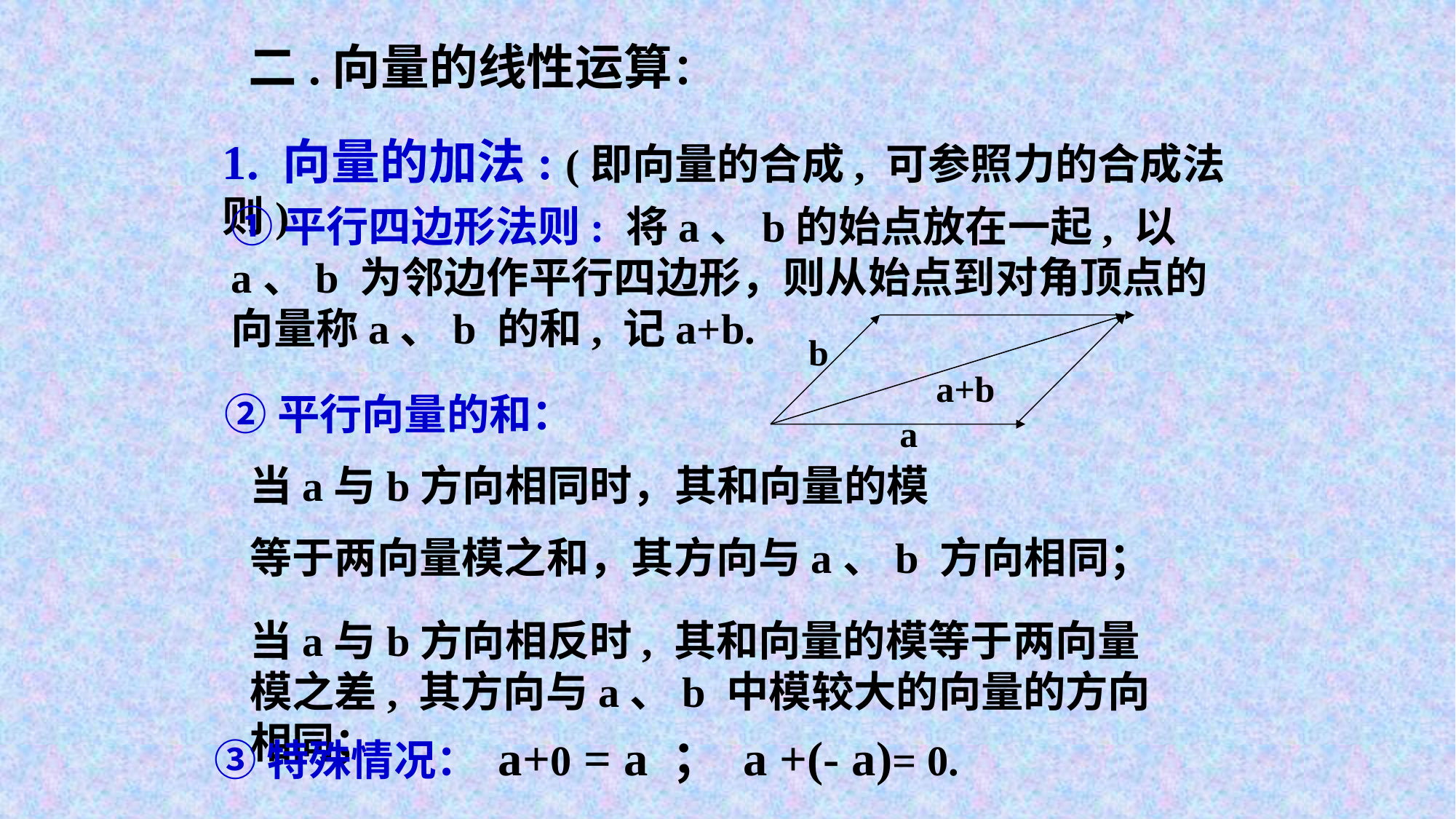

二.向量的线性运算：
1. 向量的加法: (即向量的合成, 可参照力的合成法则)
①平行四边形法则: 将a、b的始点放在一起, 以a、b 为邻边作平行四边形，则从始点到对角顶点的向量称a、b 的和, 记a+b.

b
a+b

a
  ②平行向量的和：
当a与b方向相同时，其和向量的模
等于两向量模之和，其方向与a、b 方向相同；
当a与b方向相反时, 其和向量的模等于两向量模之差, 其方向与a、b 中模较大的向量的方向相同；
 ③特殊情况： a+0 = a ； a +(- a)= 0.